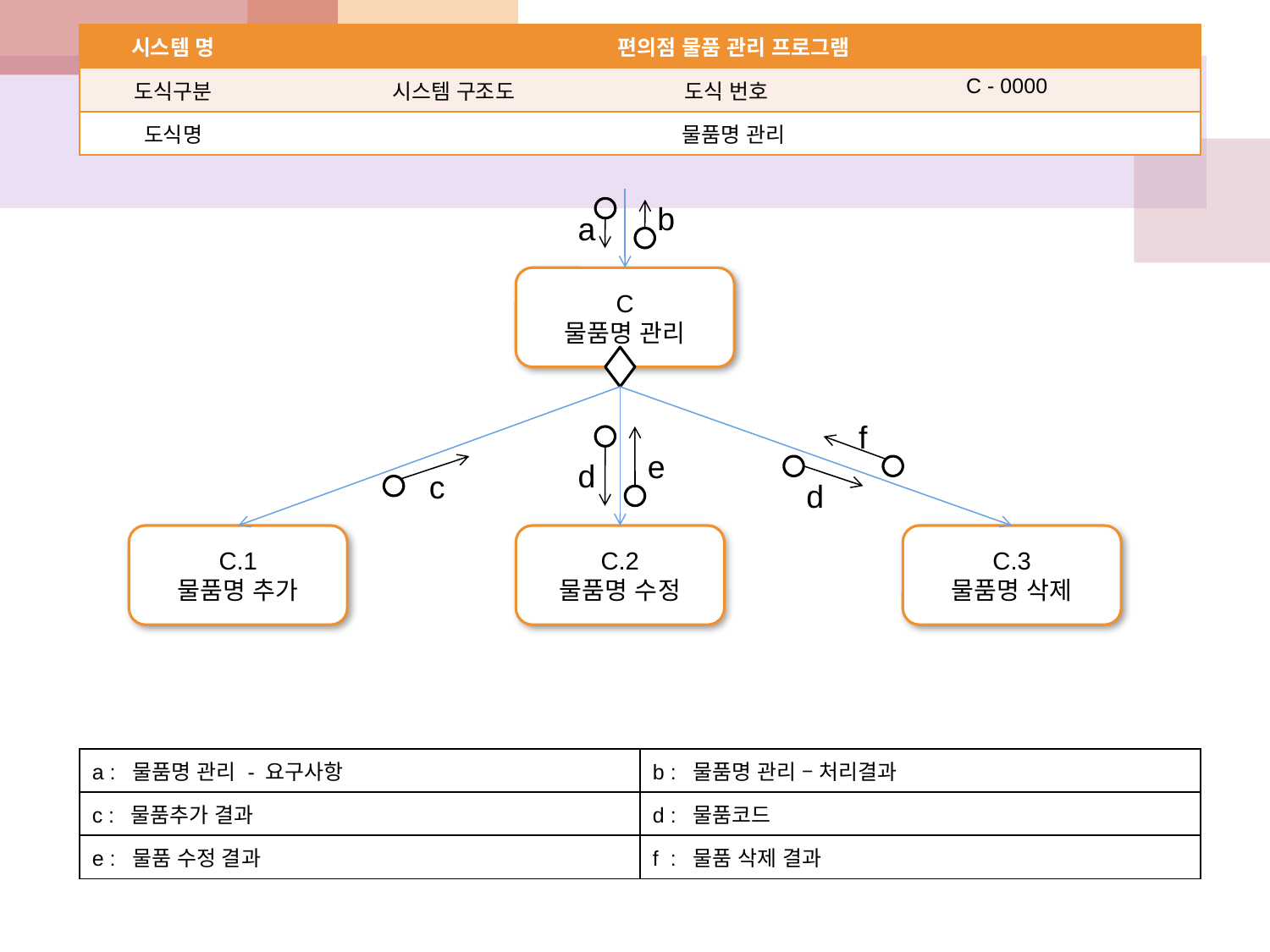

| 시스템 명 | 편의점 물품 관리 프로그램 |  |  |
| --- | --- | --- | --- |
| 도식구분 | 시스템 구조도 | 도식 번호 | C - 0000 |
| 도식명 | 물품명 관리 |  |  |

b
a

C
물품명 관리

f

e
d

c

d

C.1
물품명 추가
C.2
물품명 수정
C.3
물품명 삭제
| a : 물품명 관리 - 요구사항 | b : 물품명 관리 – 처리결과 |
| --- | --- |
| c : 물품추가 결과 | d : 물품코드 |
| e : 물품 수정 결과 | f : 물품 삭제 결과 |